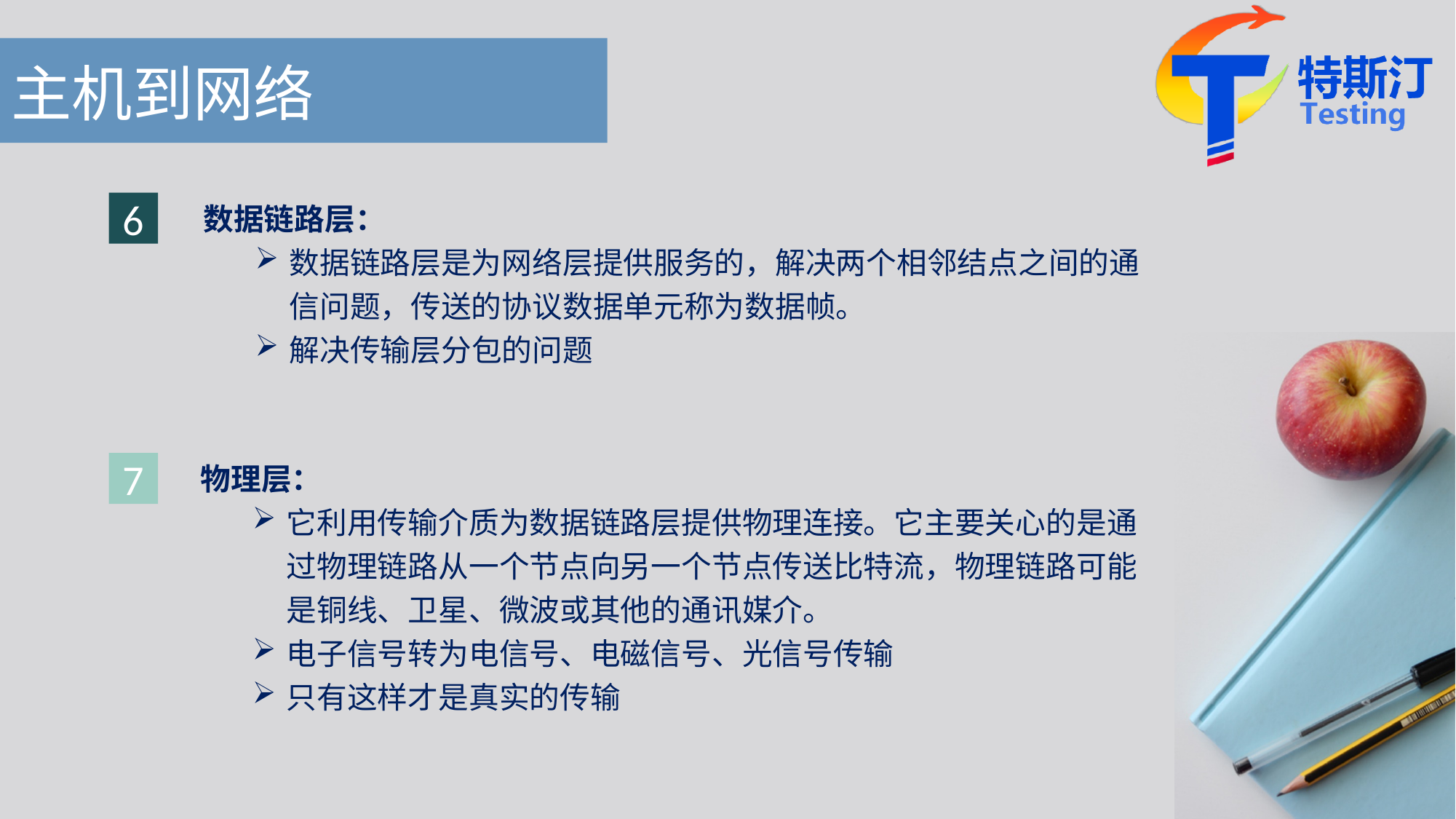

# 主机到网络
6
数据链路层：
数据链路层是为网络层提供服务的，解决两个相邻结点之间的通信问题，传送的协议数据单元称为数据帧。
解决传输层分包的问题

物理层：
它利用传输介质为数据链路层提供物理连接。它主要关心的是通过物理链路从一个节点向另一个节点传送比特流，物理链路可能是铜线、卫星、微波或其他的通讯媒介。
电子信号转为电信号、电磁信号、光信号传输
只有这样才是真实的传输
7